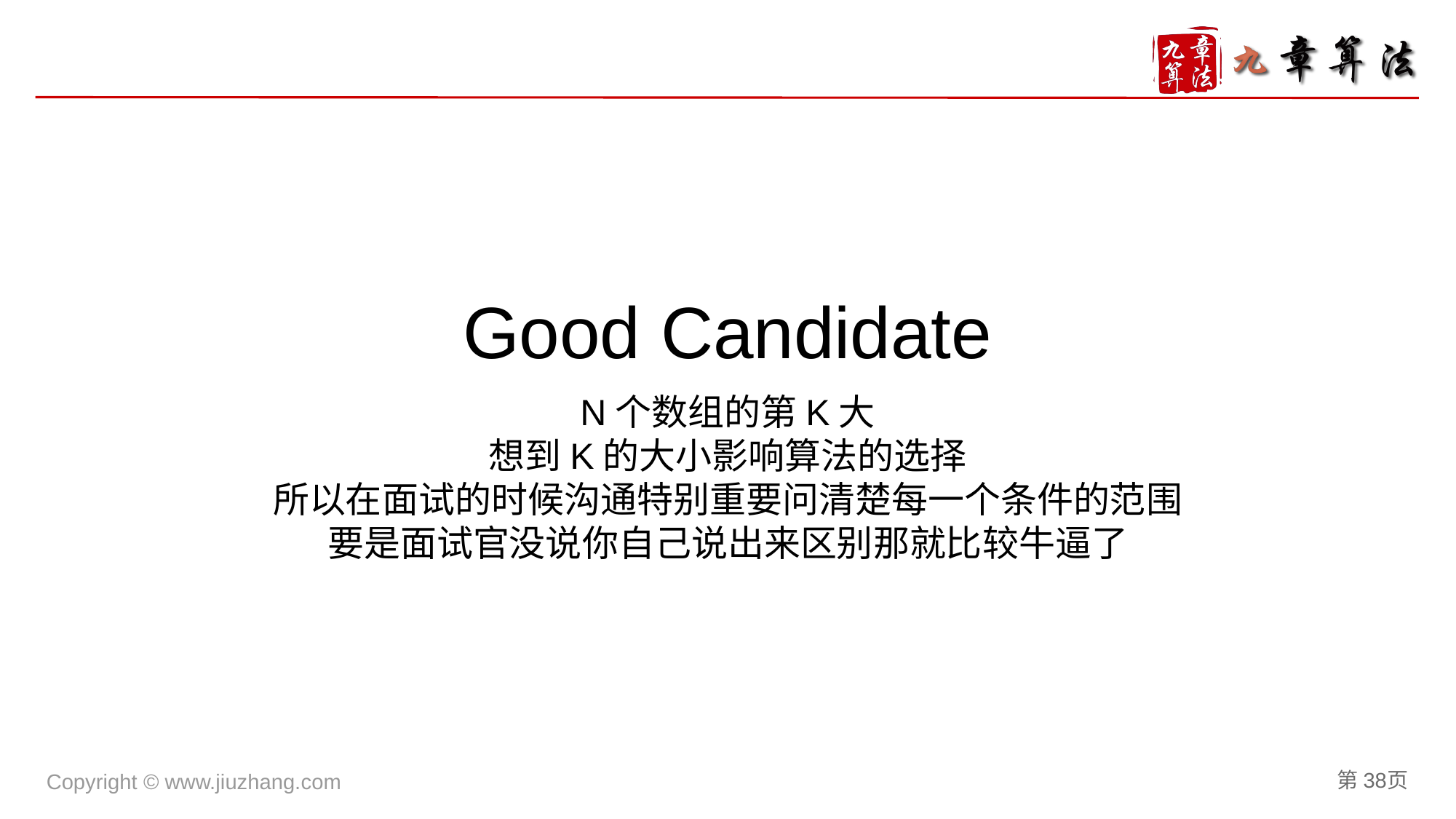

# Good Candidate
N个数组的第K大
想到K的大小影响算法的选择
所以在面试的时候沟通特别重要问清楚每一个条件的范围
要是面试官没说你自己说出来区别那就比较牛逼了

第38页